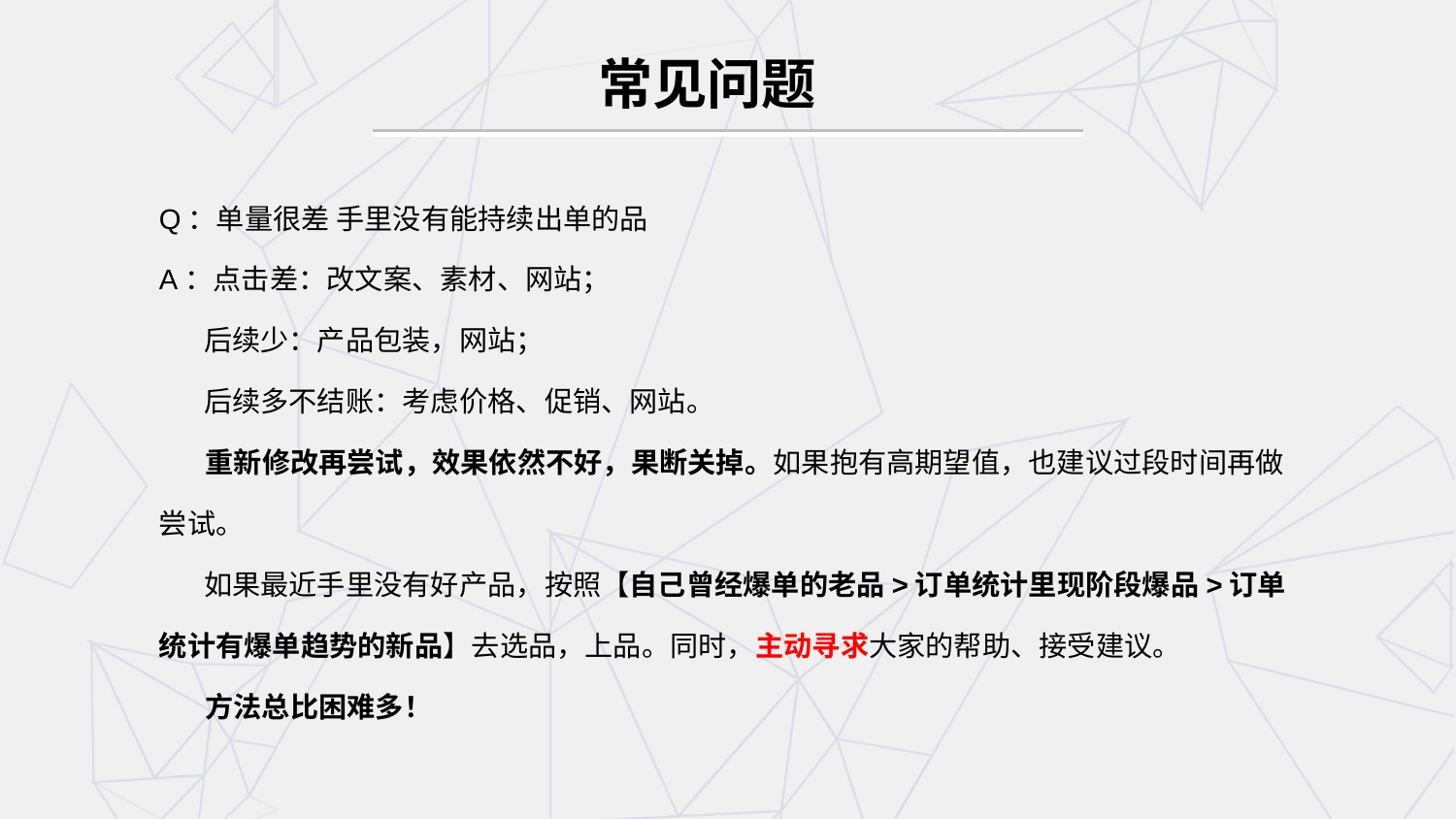

# 常见问题
Q：单量很差 手里没有能持续出单的品
A：点击差：改文案、素材、网站；
      后续少：产品包装，网站；
      后续多不结账：考虑价格、促销、网站。
      重新修改再尝试，效果依然不好，果断关掉。如果抱有高期望值，也建议过段时间再做尝试。
      如果最近手里没有好产品，按照【自己曾经爆单的老品>订单统计里现阶段爆品>订单统计有爆单趋势的新品】去选品，上品。同时，主动寻求大家的帮助、接受建议。
      方法总比困难多！